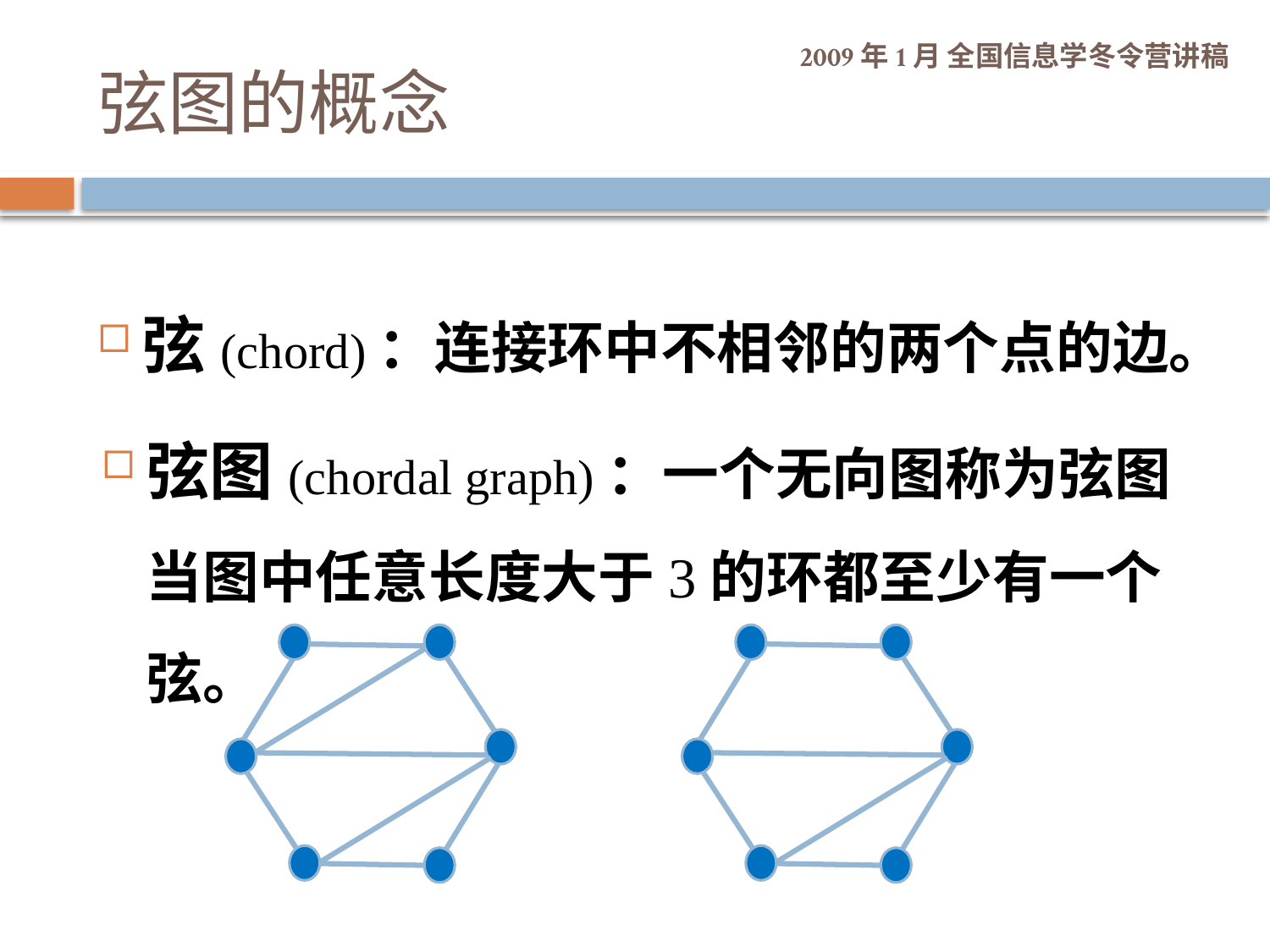

# 弦图的概念
弦(chord)：连接环中不相邻的两个点的边。

弦图(chordal graph)：一个无向图称为弦图当图中任意长度大于3的环都至少有一个弦。